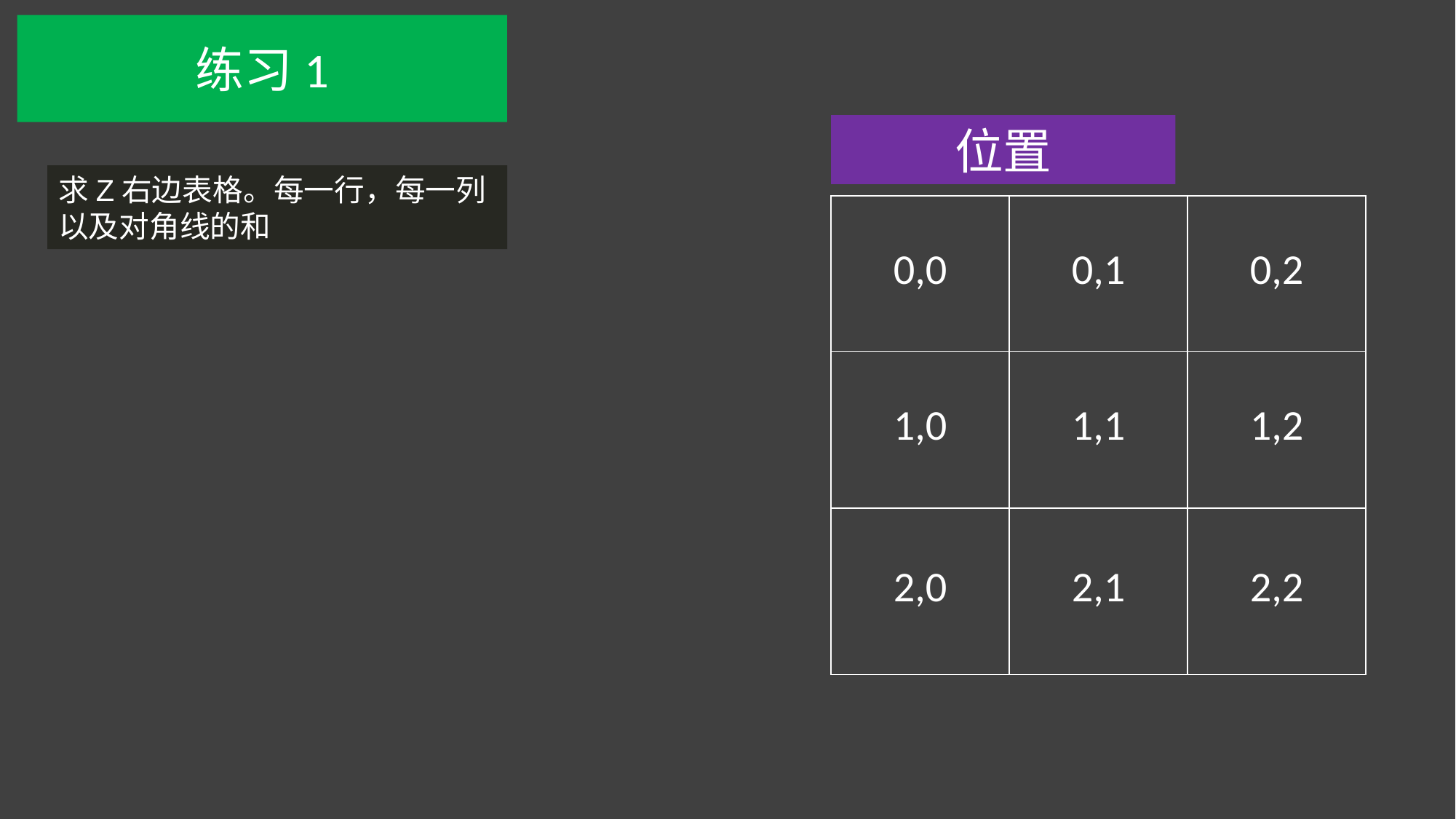

练习1
位置
求Z右边表格。每一行，每一列
以及对角线的和
| 0,0 | 0,1 | 0,2 |
| --- | --- | --- |
| 1,0 | 1,1 | 1,2 |
| 2,0 | 2,1 | 2,2 |